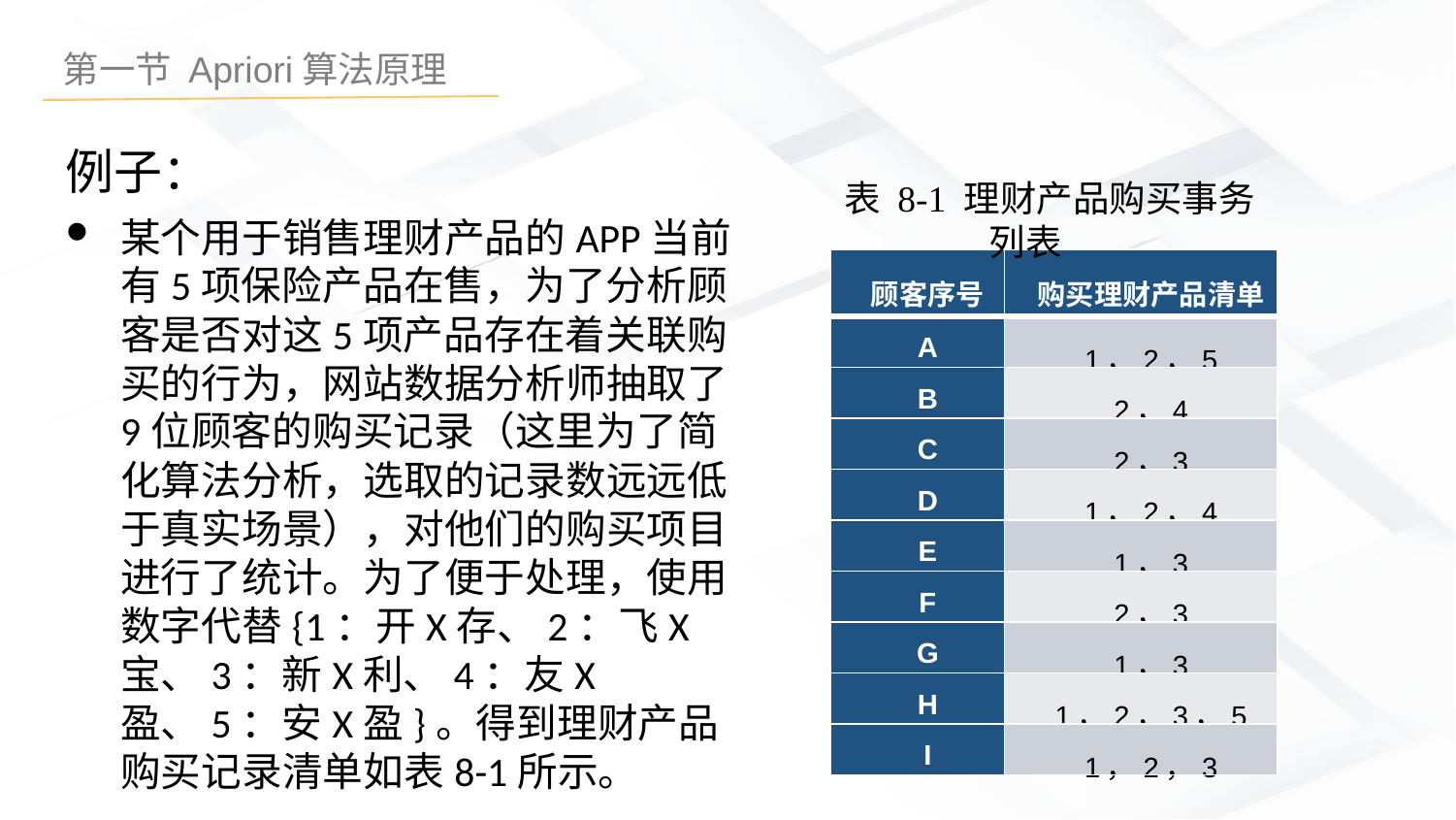

例子：
某个用于销售理财产品的APP当前有5项保险产品在售，为了分析顾客是否对这5项产品存在着关联购买的行为，网站数据分析师抽取了9位顾客的购买记录（这里为了简化算法分析，选取的记录数远远低于真实场景），对他们的购买项目进行了统计。为了便于处理，使用数字代替{1：开X存、2：飞X宝、3：新X利、4：友X盈、5：安X盈}。得到理财产品购买记录清单如表8-1所示。
表 8‑1 理财产品购买事务列表
| 顾客序号 | 购买理财产品清单 |
| --- | --- |
| A | 1，2，5 |
| B | 2，4 |
| C | 2，3 |
| D | 1，2，4 |
| E | 1，3 |
| F | 2，3 |
| G | 1，3 |
| H | 1，2，3，5 |
| I | 1，2，3 |